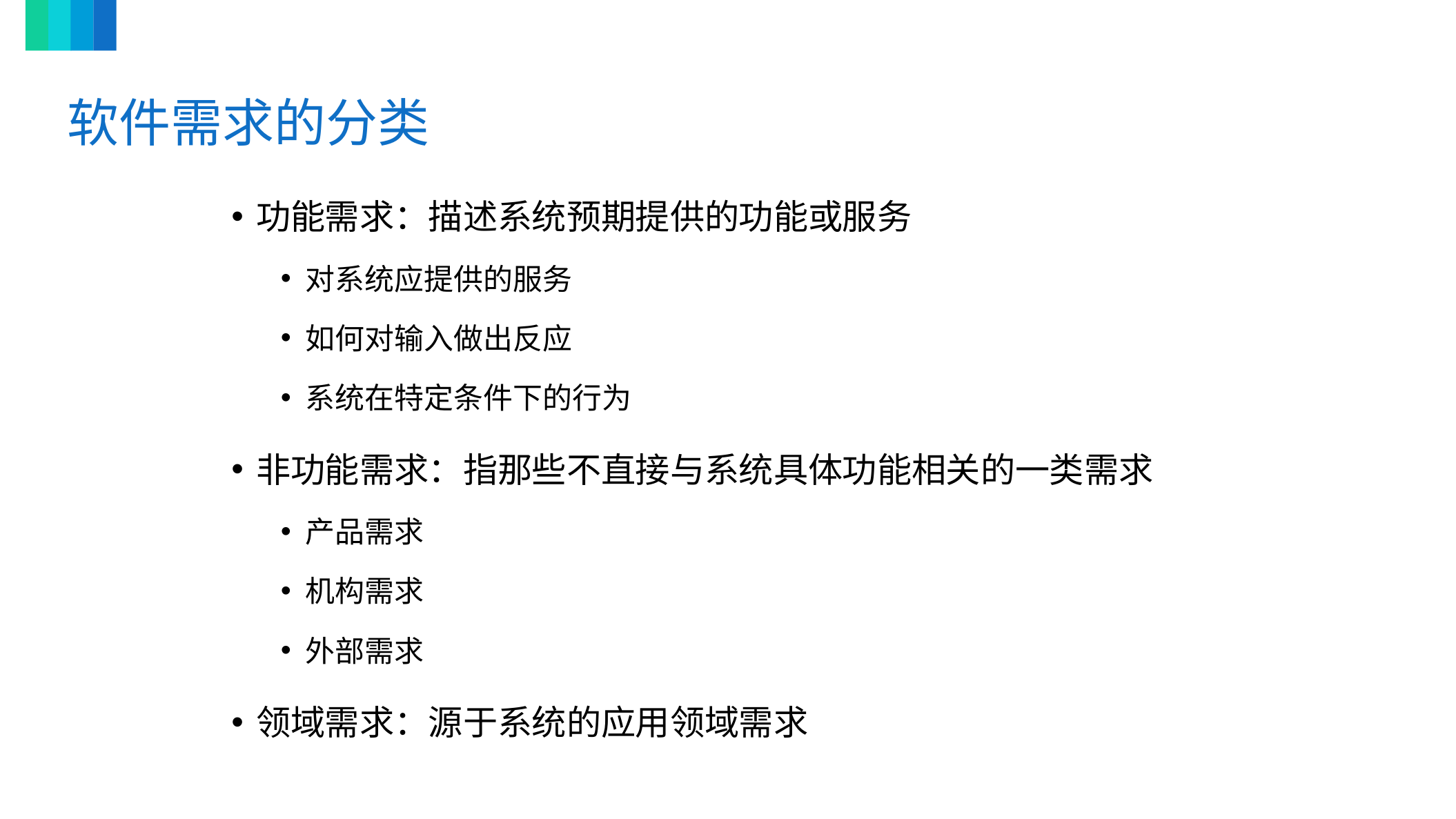

# 软件需求的分类
功能需求：描述系统预期提供的功能或服务
对系统应提供的服务
如何对输入做出反应
系统在特定条件下的行为
非功能需求：指那些不直接与系统具体功能相关的一类需求
产品需求
机构需求
外部需求
领域需求：源于系统的应用领域需求